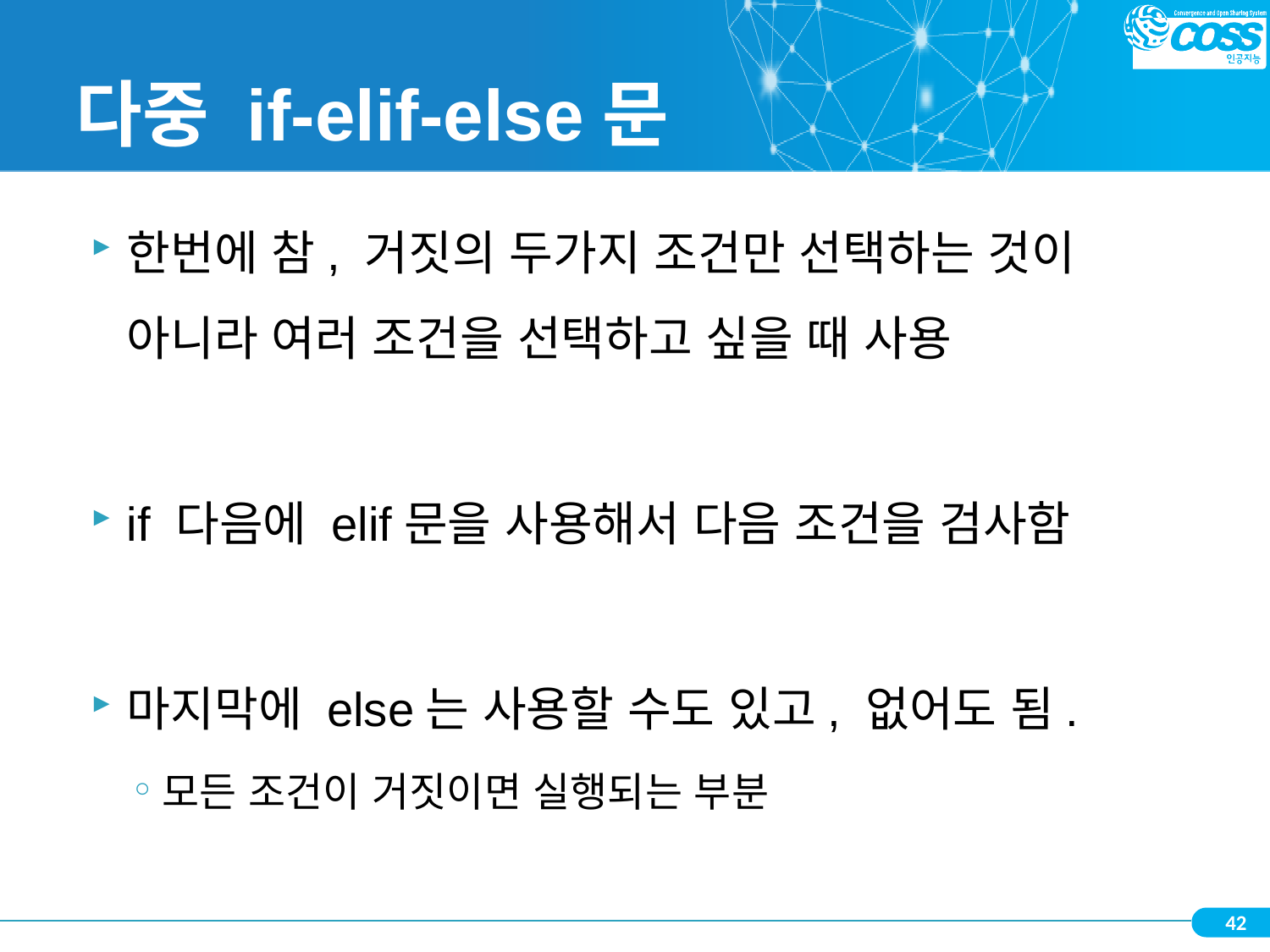

# 다중 if-elif-else문
한번에 참, 거짓의 두가지 조건만 선택하는 것이 아니라 여러 조건을 선택하고 싶을 때 사용

if 다음에 elif문을 사용해서 다음 조건을 검사함

마지막에 else는 사용할 수도 있고, 없어도 됨.
모든 조건이 거짓이면 실행되는 부분